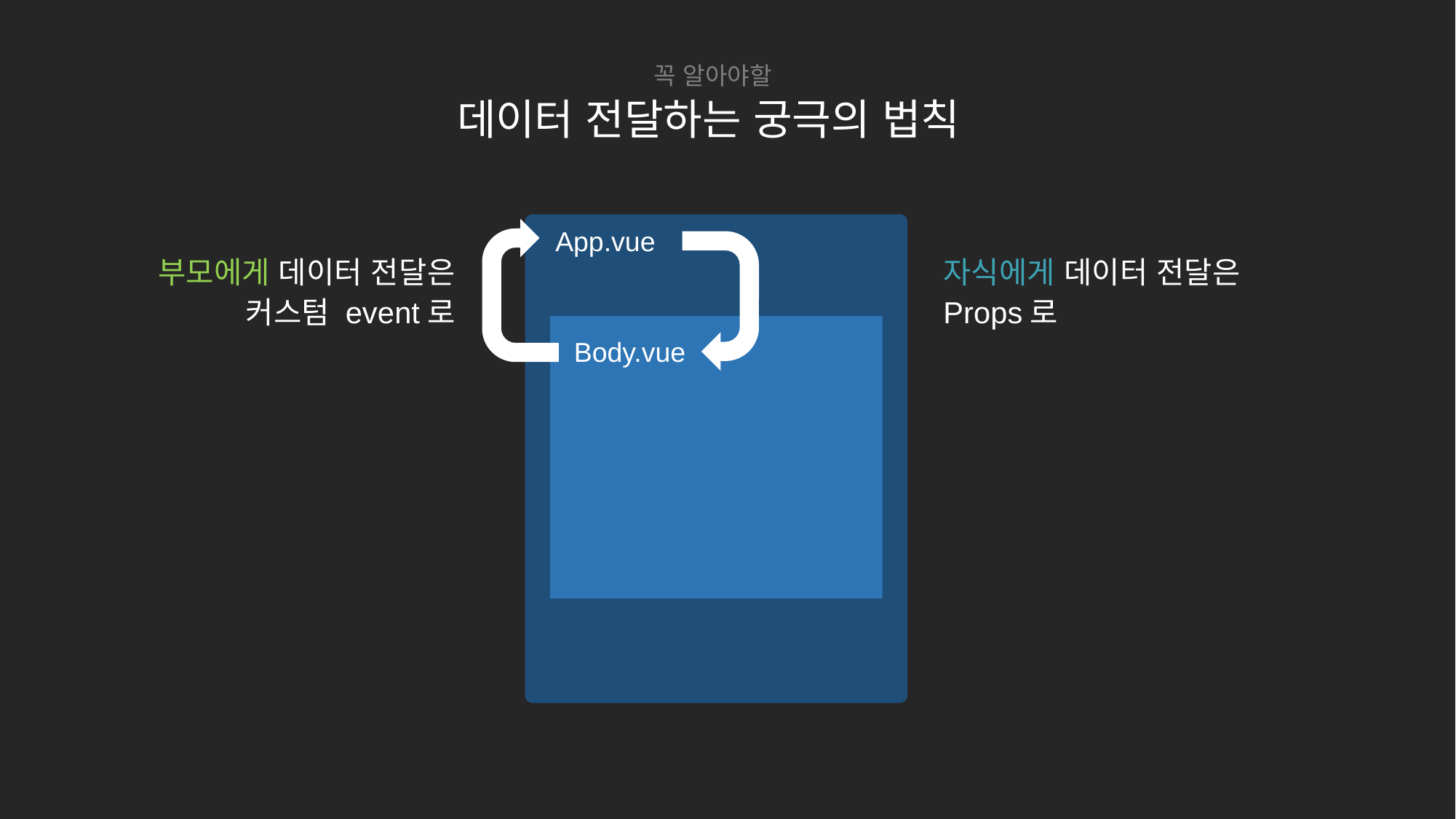

꼭 알아야할
데이터 전달하는 궁극의 법칙

  App.vue
부모에게 데이터 전달은
커스텀 event로
자식에게 데이터 전달은
Props로

Body.vue